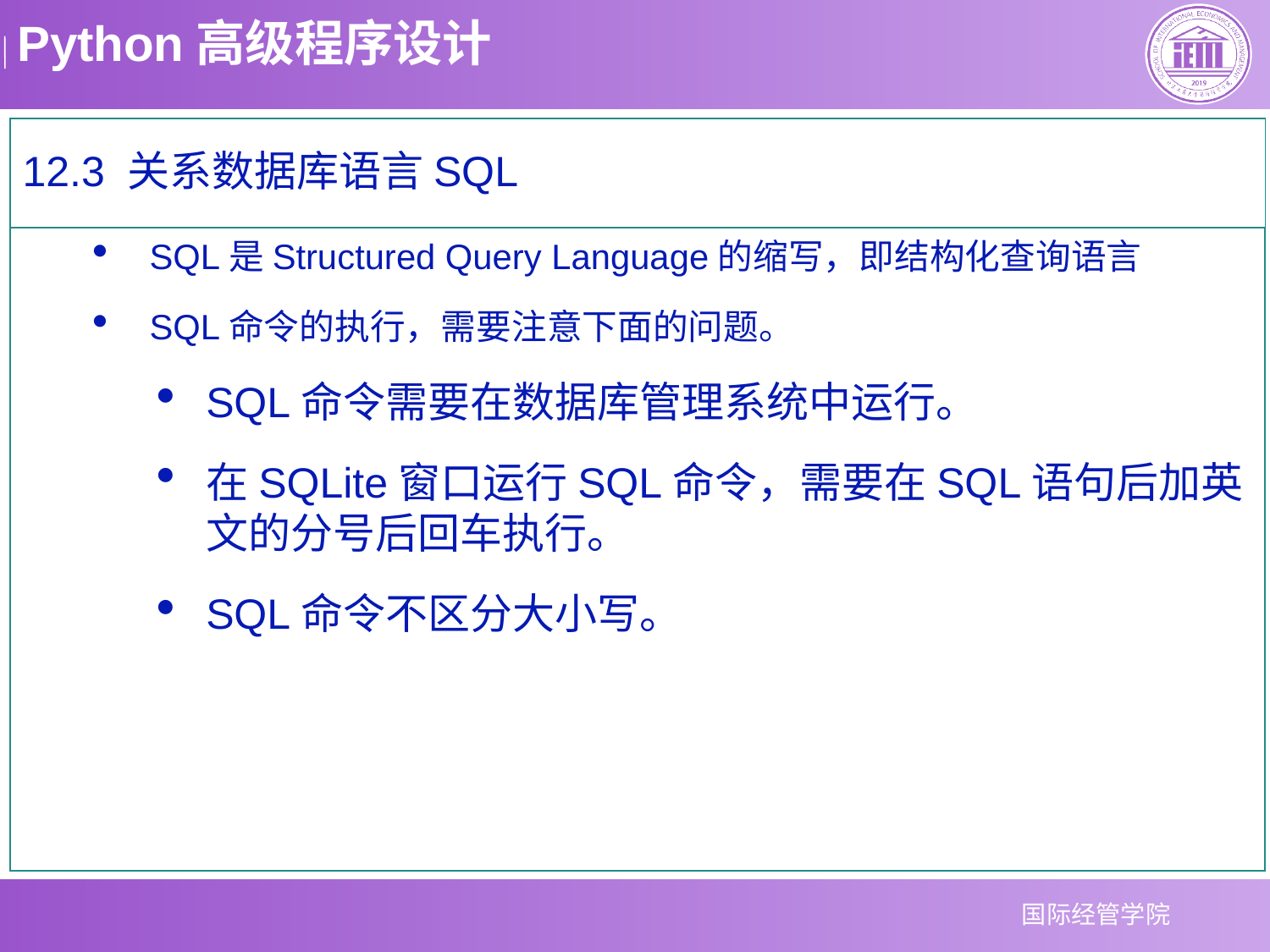

12.3 关系数据库语言SQL
SQL是Structured Query Language的缩写，即结构化查询语言
SQL命令的执行，需要注意下面的问题。
SQL命令需要在数据库管理系统中运行。
在SQLite窗口运行SQL命令，需要在SQL语句后加英文的分号后回车执行。
SQL命令不区分大小写。